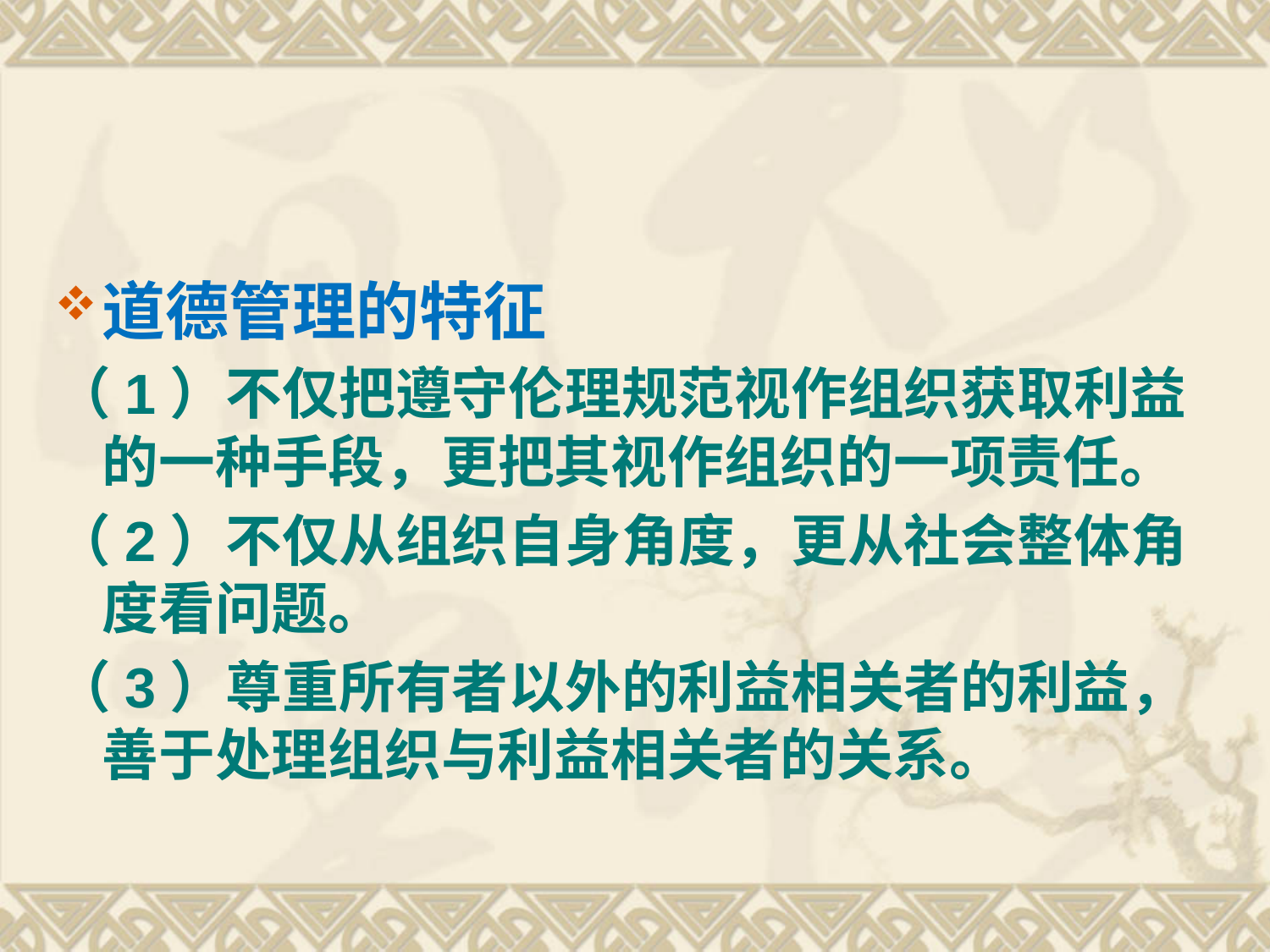

#
道德管理的特征
（1）不仅把遵守伦理规范视作组织获取利益的一种手段，更把其视作组织的一项责任。
（2）不仅从组织自身角度，更从社会整体角度看问题。
（3）尊重所有者以外的利益相关者的利益，善于处理组织与利益相关者的关系。